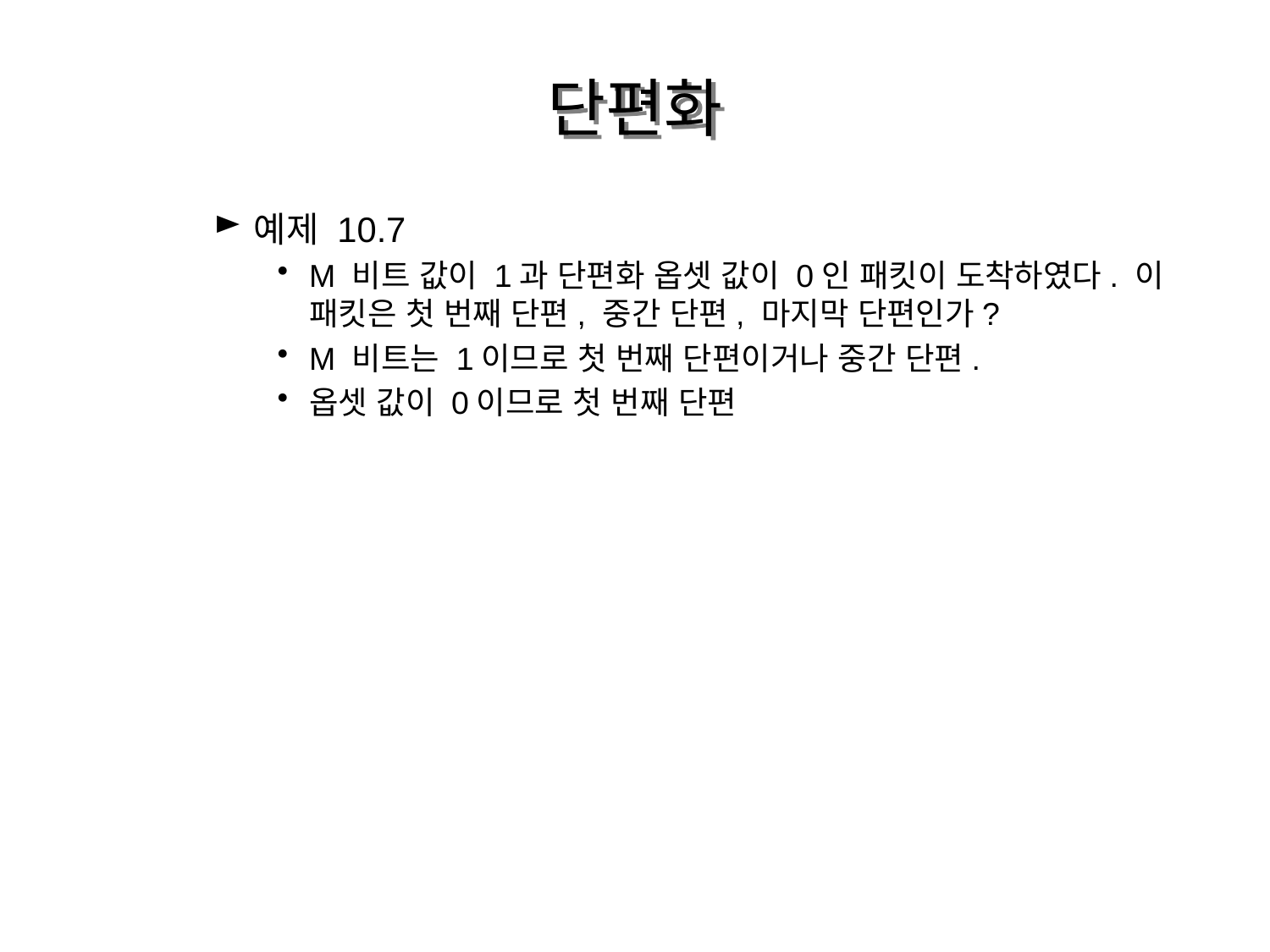

# 단편화
예제 10.7
M 비트 값이 1과 단편화 옵셋 값이 0인 패킷이 도착하였다. 이 패킷은 첫 번째 단편, 중간 단편, 마지막 단편인가?
M 비트는 1이므로 첫 번째 단편이거나 중간 단편.
옵셋 값이 0이므로 첫 번째 단편
29